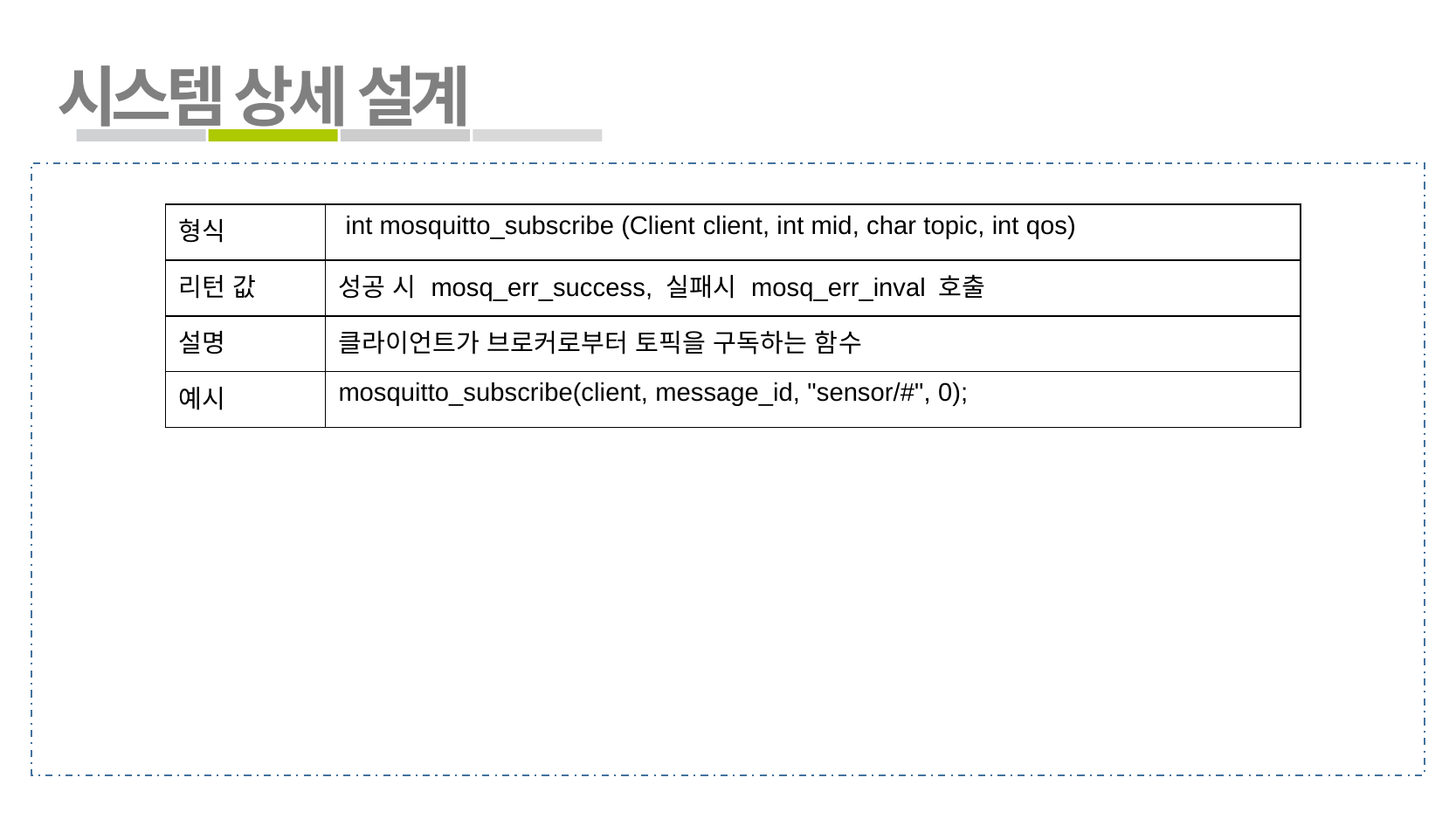

시스템 상세 설계

| 형식 | int mosquitto\_subscribe (Client client, int mid, char topic, int qos) |
| --- | --- |
| 리턴 값 | 성공 시 mosq\_err\_success, 실패시 mosq\_err\_inval 호출 |
| 설명 | 클라이언트가 브로커로부터 토픽을 구독하는 함수 |
| 예시 | mosquitto\_subscribe(client, message\_id, "sensor/#", 0); |